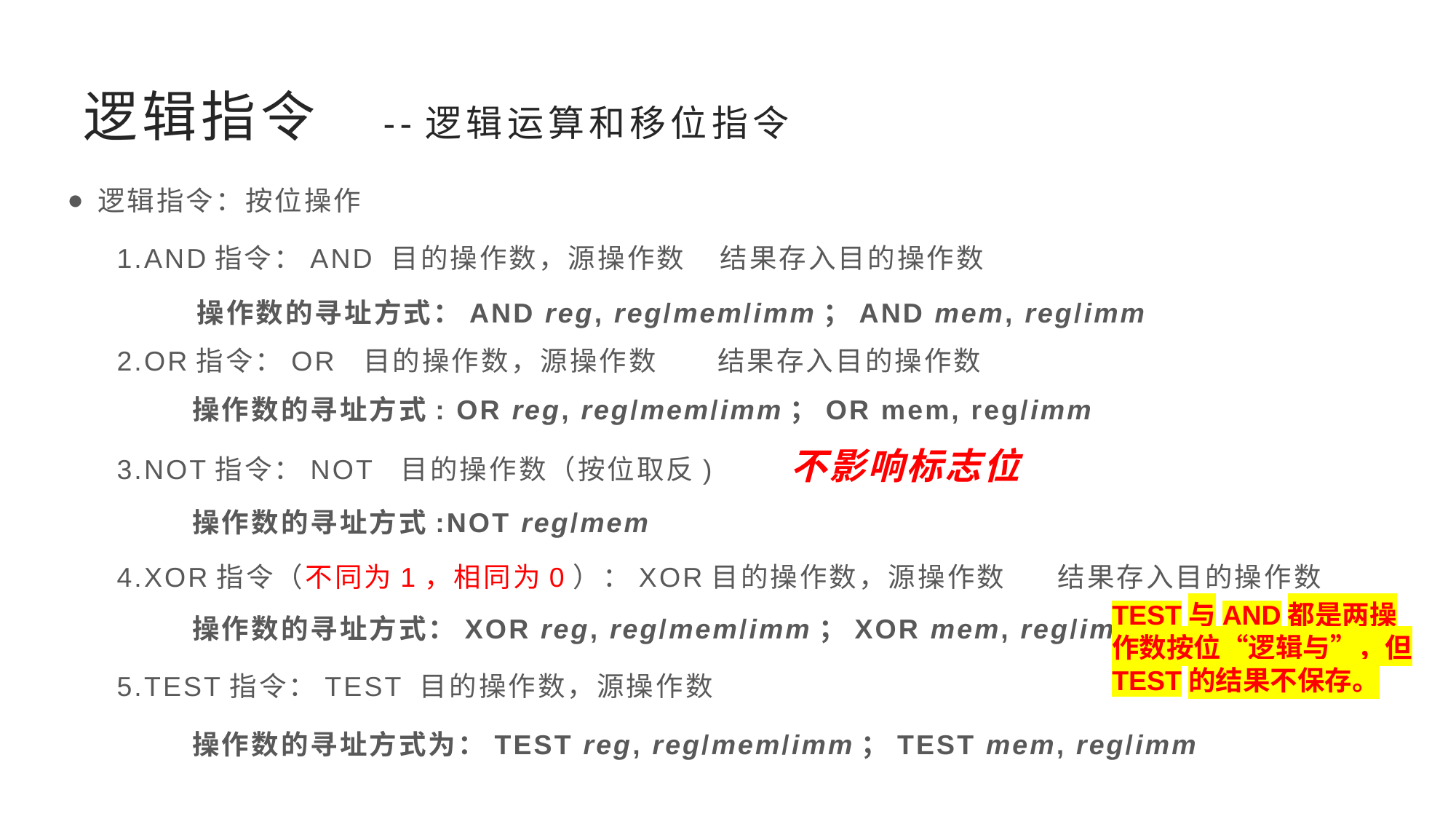

# 逻辑指令   --逻辑运算和移位指令
逻辑指令：按位操作
     1.AND指令：AND 目的操作数，源操作数    结果存入目的操作数
                操作数的寻址方式：AND reg, reg/mem/imm；AND mem, reg/imm
     2.OR指令：OR  目的操作数，源操作数       结果存入目的操作数
              操作数的寻址方式: OR reg, reg/mem/imm；OR mem, reg/imm
     3.NOT指令：NOT  目的操作数（按位取反)       不影响标志位
              操作数的寻址方式:NOT reg/mem
     4.XOR指令（不同为1，相同为0）：XOR目的操作数，源操作数      结果存入目的操作数
              操作数的寻址方式：XOR reg, reg/mem/imm；XOR mem, reg/imm
     5.TEST指令：TEST 目的操作数，源操作数
              操作数的寻址方式为：TEST reg, reg/mem/imm；TEST mem, reg/imm

TEST与AND都是两操作数按位“逻辑与”，但TEST的结果不保存。